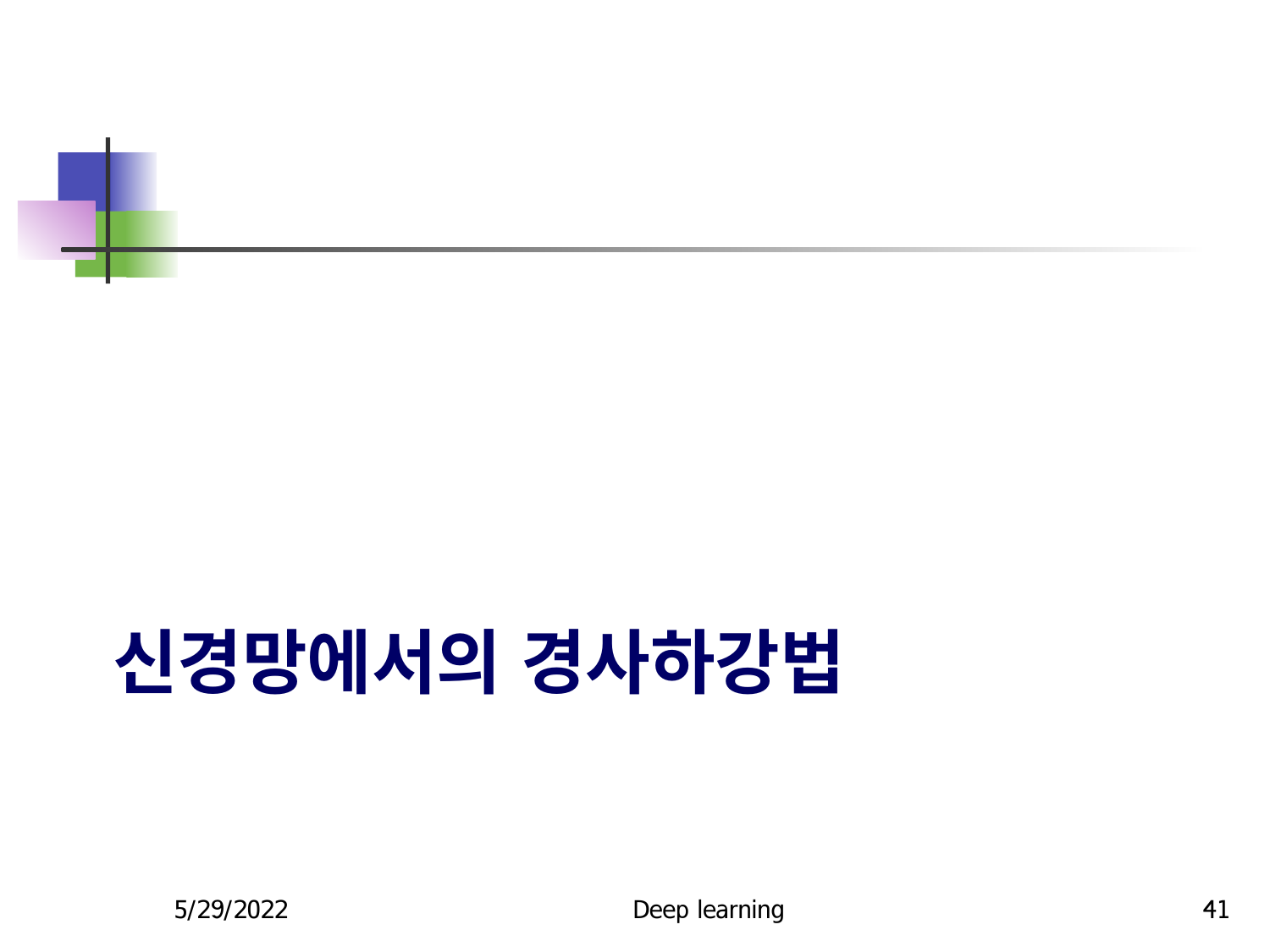

# 신경망에서의 경사하강법
5/29/2022
Deep learning
41